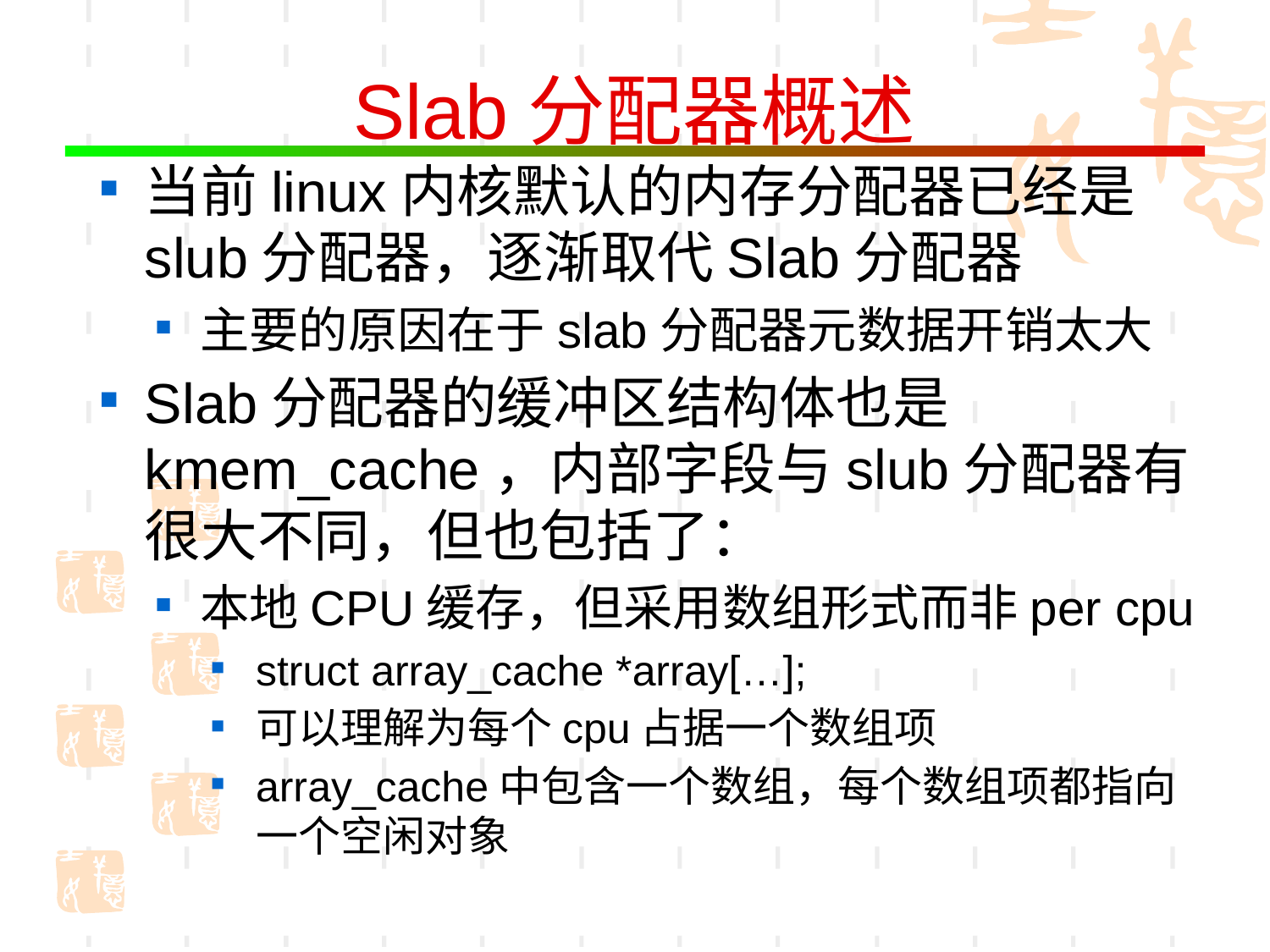

# Slab分配器概述
当前linux内核默认的内存分配器已经是slub分配器，逐渐取代Slab分配器
主要的原因在于slab分配器元数据开销太大
Slab分配器的缓冲区结构体也是kmem_cache，内部字段与slub分配器有很大不同，但也包括了：
本地CPU缓存，但采用数组形式而非per cpu
struct array_cache *array[…];
可以理解为每个cpu占据一个数组项
array_cache中包含一个数组，每个数组项都指向一个空闲对象